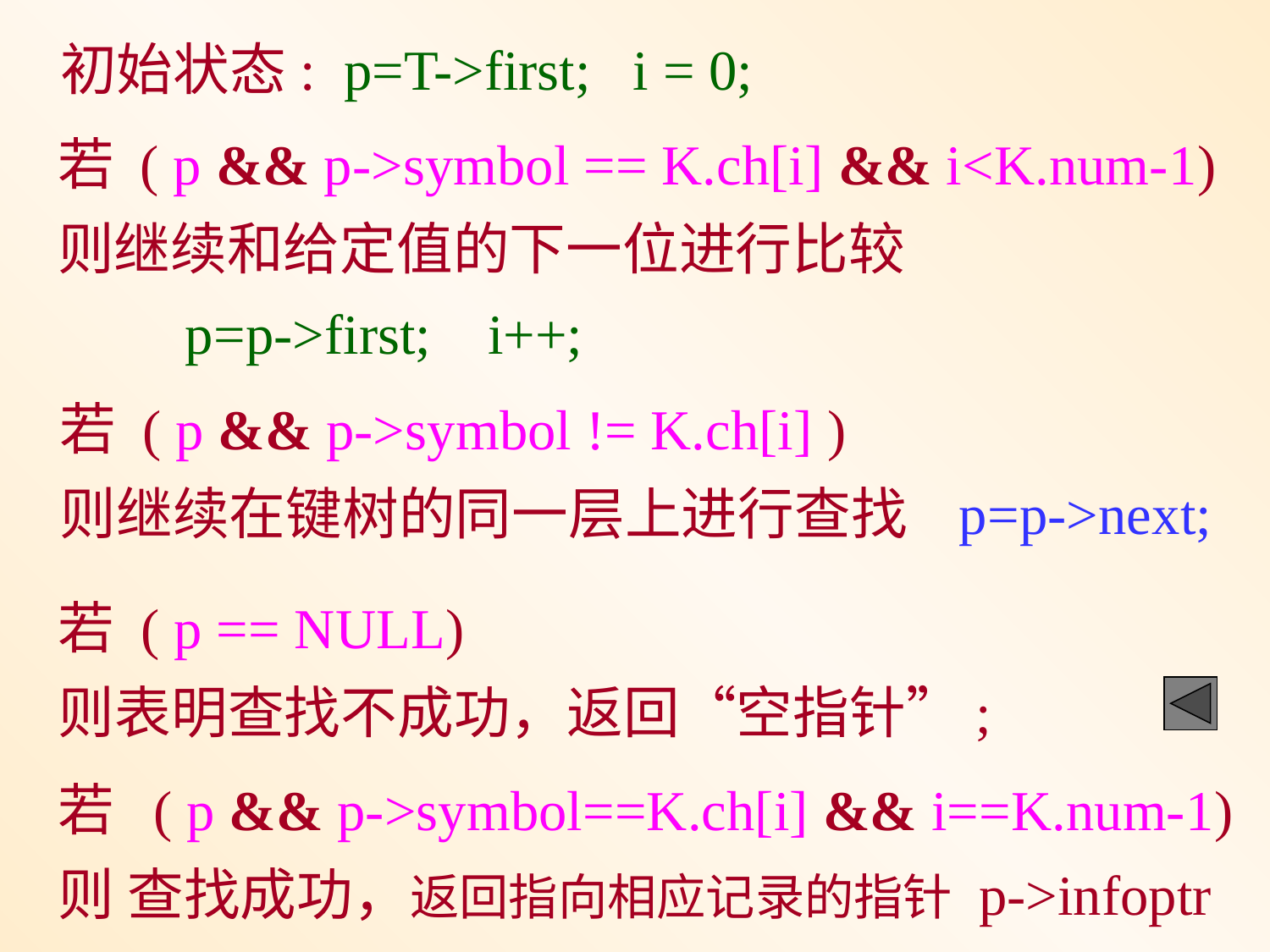

初始状态:  p=T->first;   i = 0;
若 ( p && p->symbol == K.ch[i] && i<K.num-1)
则继续和给定值的下一位进行比较
         p=p->first;    i++;
若 ( p && p->symbol != K.ch[i] )
则继续在键树的同一层上进行查找   p=p->next;
若 ( p == NULL)
则表明查找不成功，返回“空指针”;

若  ( p && p->symbol==K.ch[i] && i==K.num-1)
则 查找成功，返回指向相应记录的指针 p->infoptr